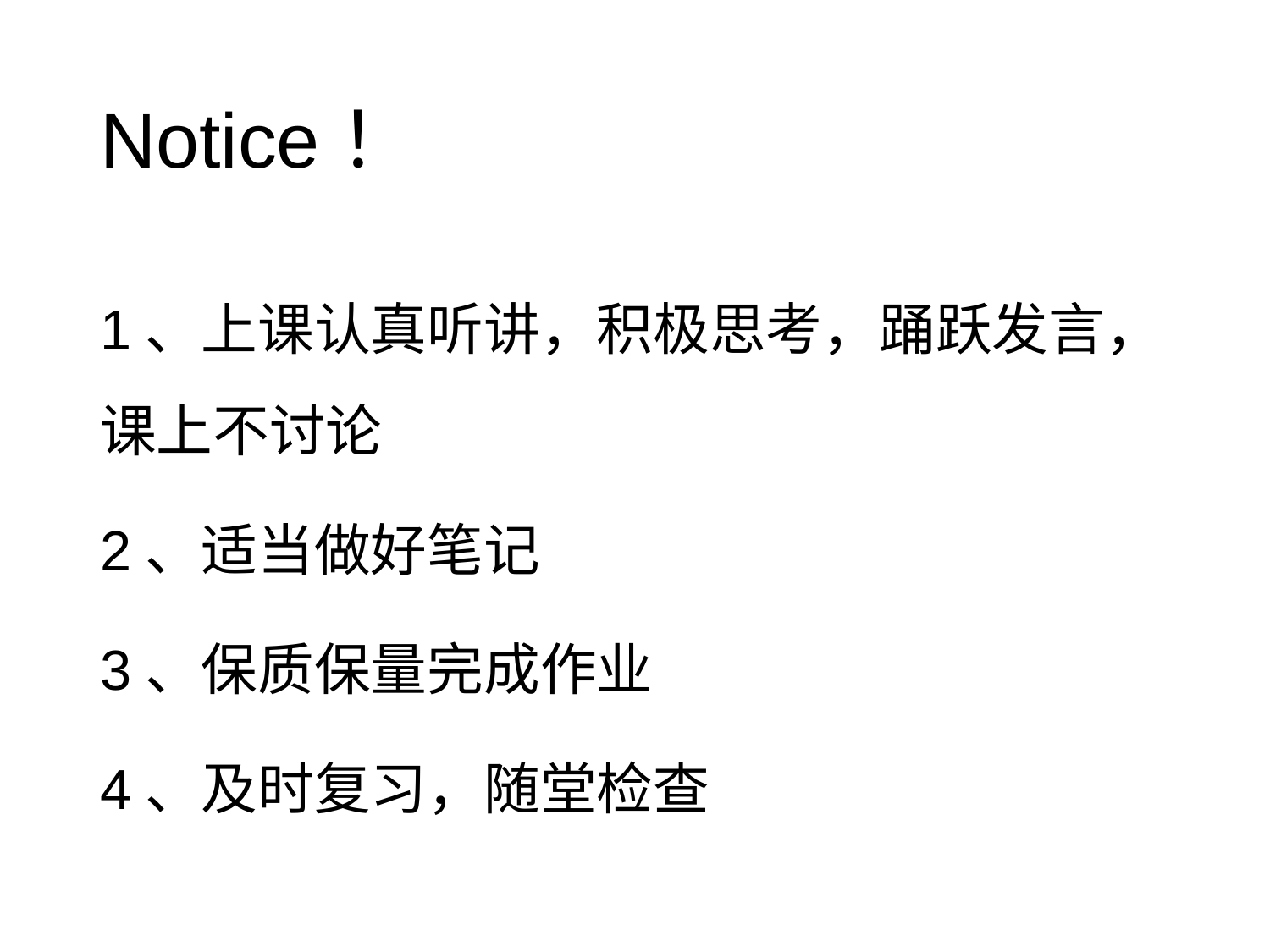

# Notice！
1、上课认真听讲，积极思考，踊跃发言，课上不讨论
2、适当做好笔记
3、保质保量完成作业
4、及时复习，随堂检查